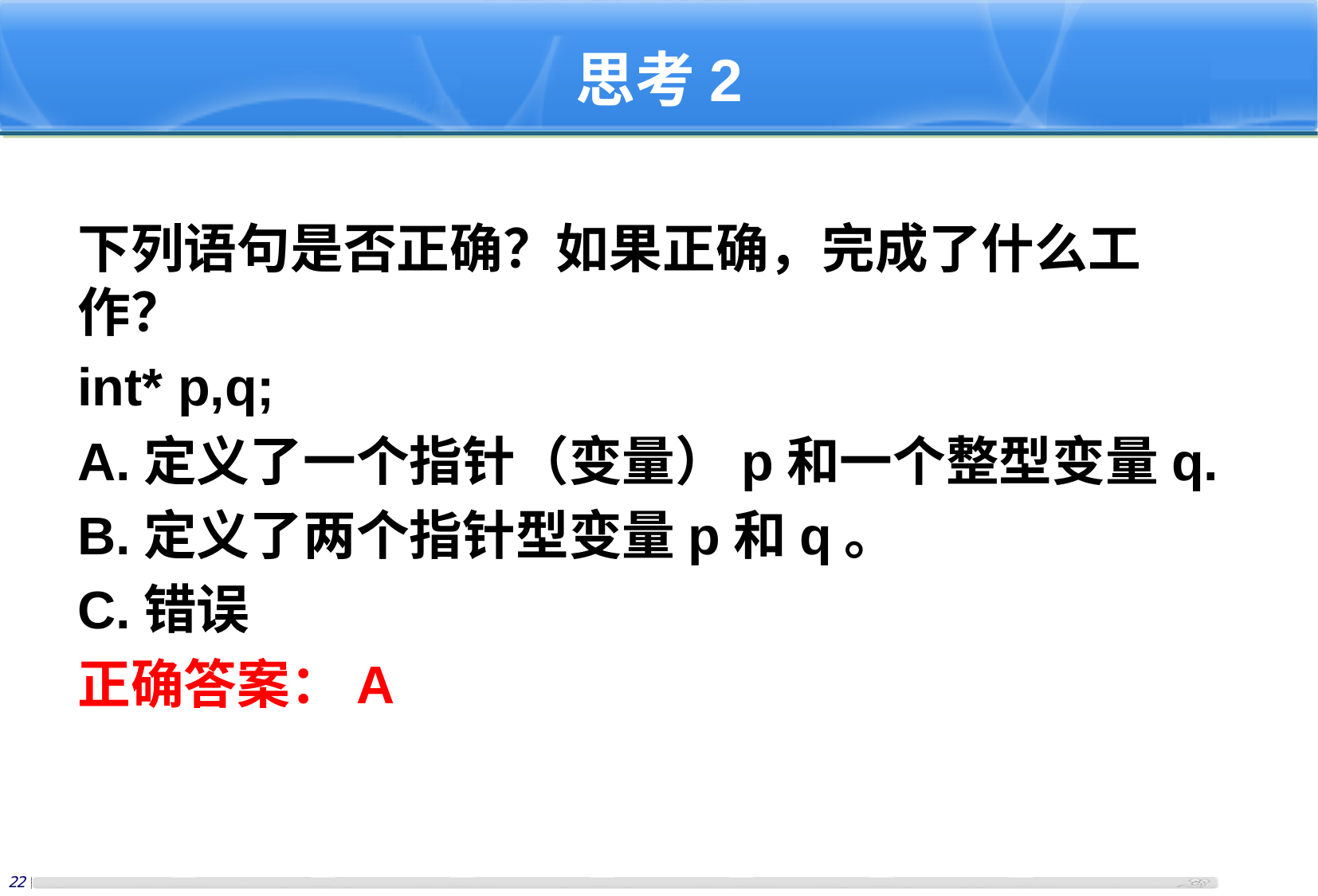

# 思考2
下列语句是否正确？如果正确，完成了什么工作？
int* p,q;
A.定义了一个指针（变量）p和一个整型变量q.
B.定义了两个指针型变量p和q。
C.错误
正确答案：A